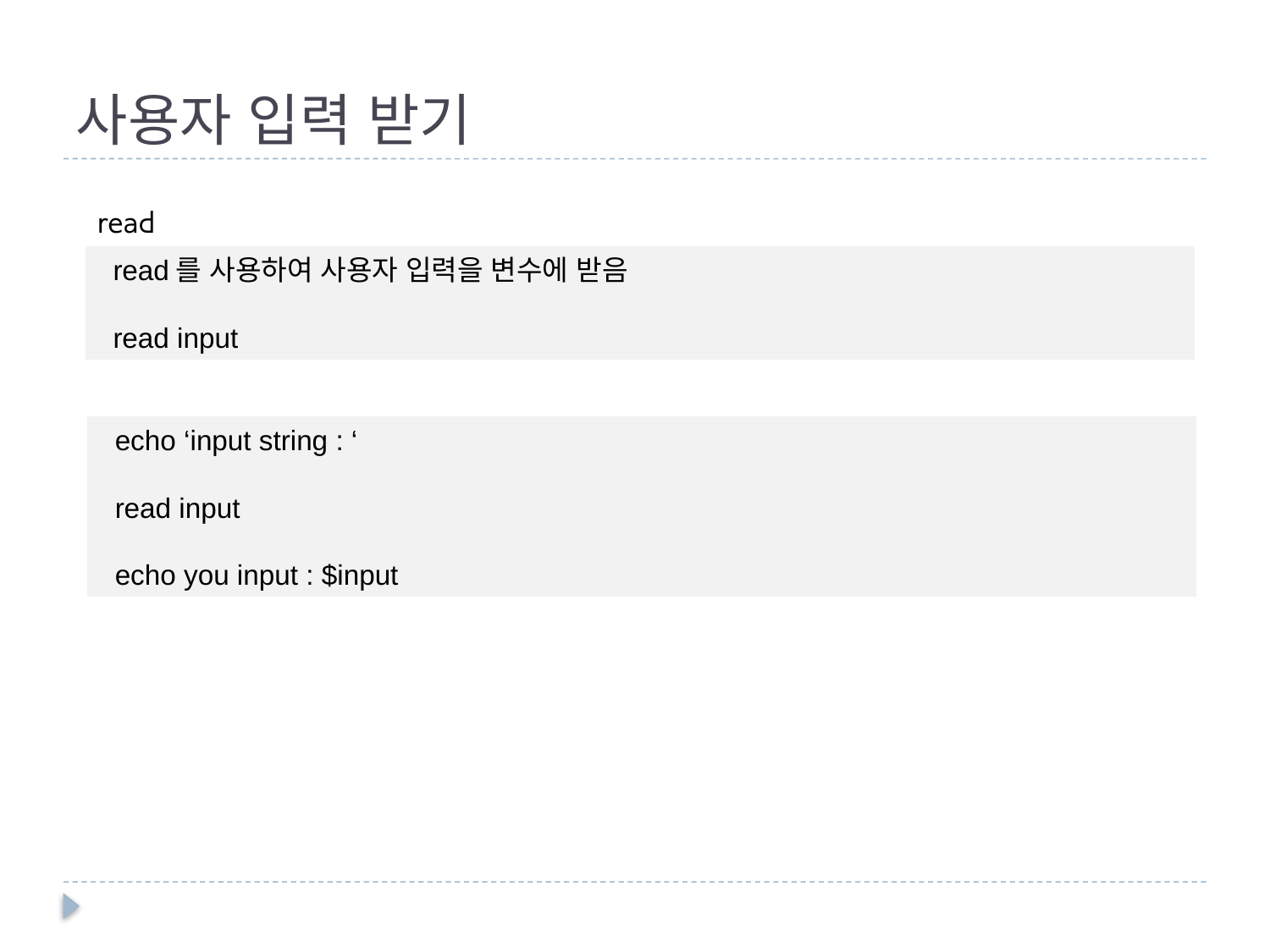

# 사용자 입력 받기
read
  read를 사용하여 사용자 입력을 변수에 받음

  read input
  echo ‘input string : ‘

  read input

  echo you input : $input